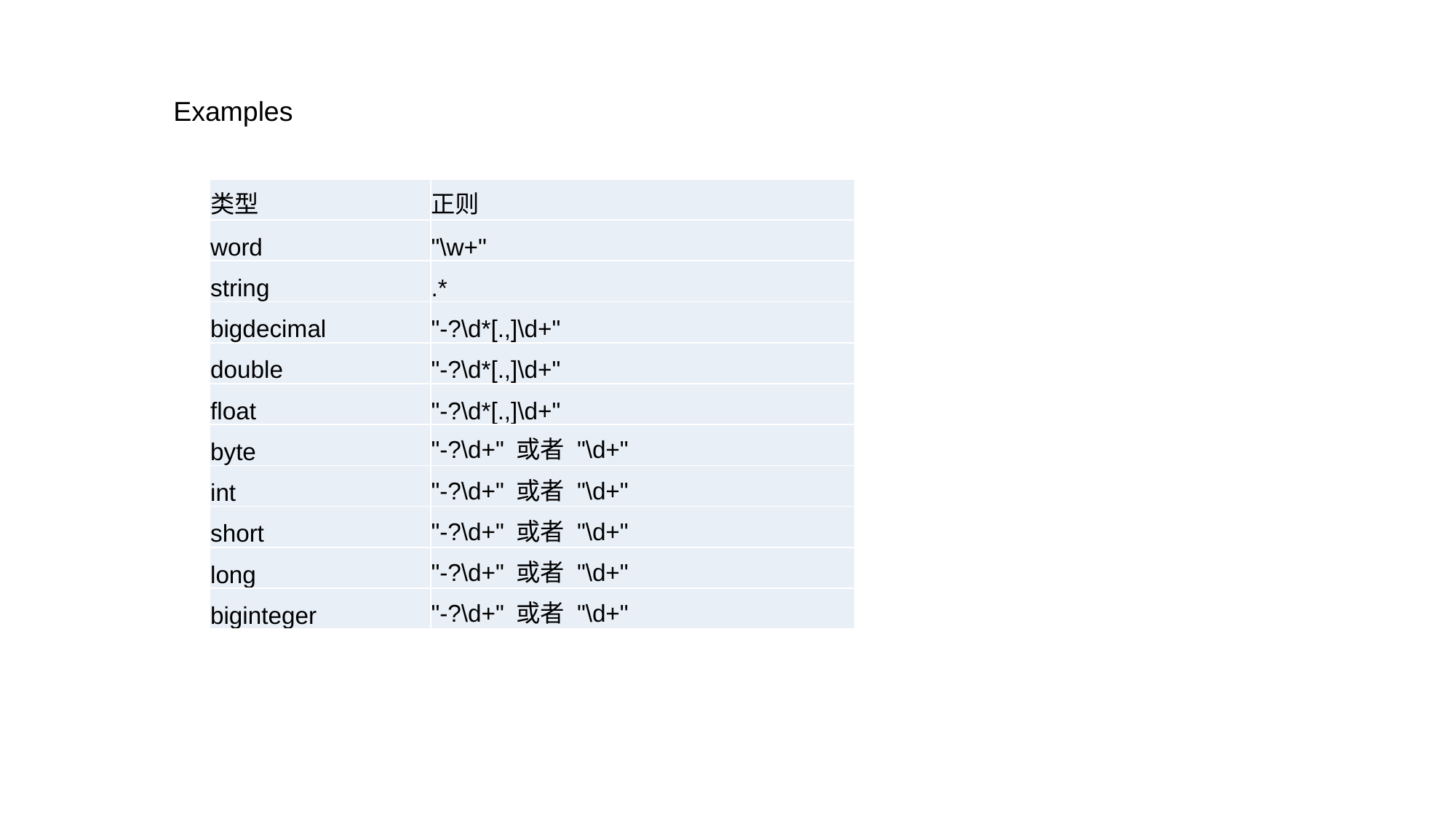

Examples
| 类型 | 正则 |
| --- | --- |
| word | "\w+" |
| string | .\* |
| bigdecimal | "-?\d\*[.,]\d+" |
| double | "-?\d\*[.,]\d+" |
| float | "-?\d\*[.,]\d+" |
| byte | "-?\d+" 或者 "\d+" |
| int | "-?\d+" 或者 "\d+" |
| short | "-?\d+" 或者 "\d+" |
| long | "-?\d+" 或者 "\d+" |
| biginteger | "-?\d+" 或者 "\d+" |